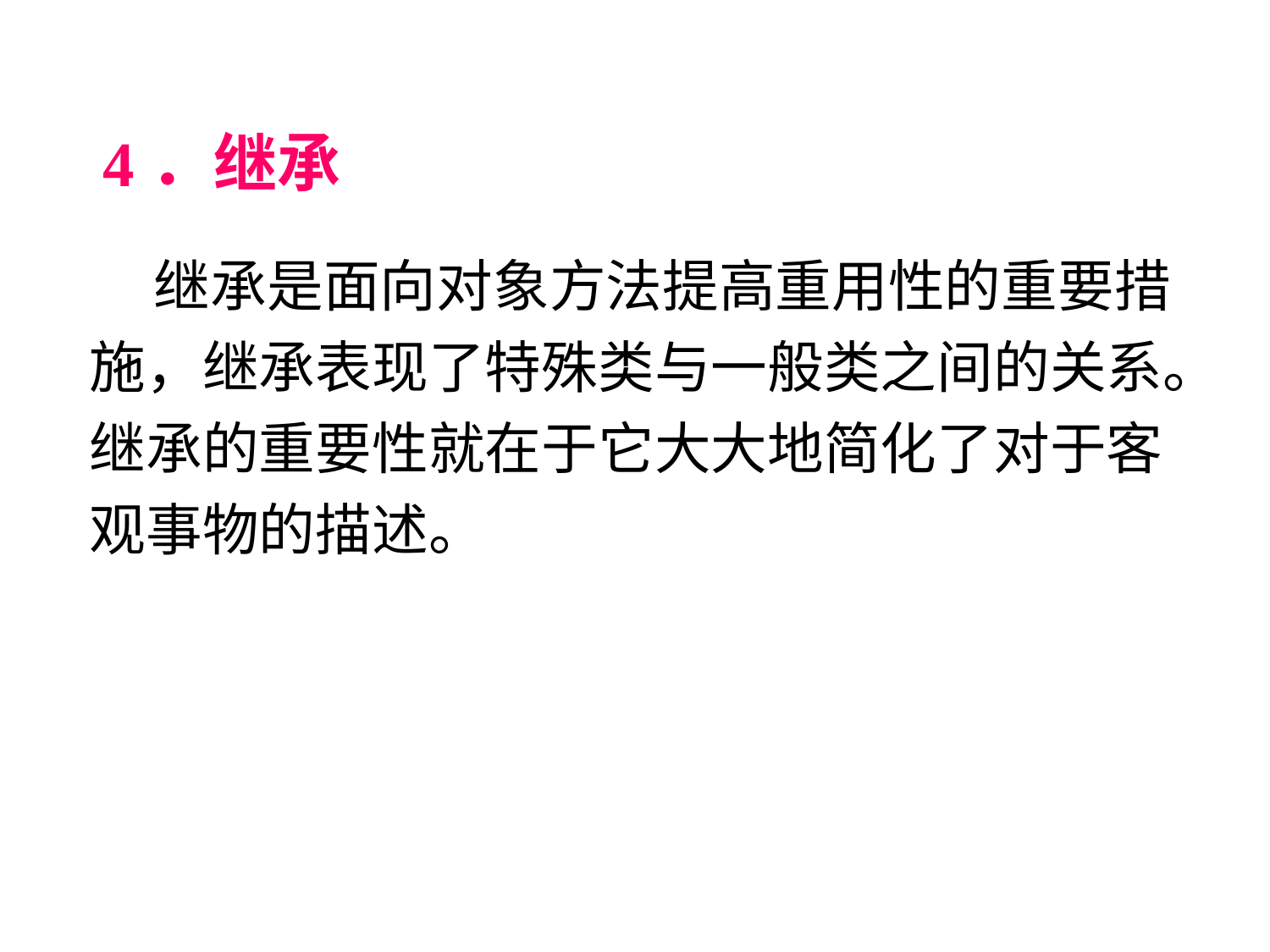

4．继承
    继承是面向对象方法提高重用性的重要措施，继承表现了特殊类与一般类之间的关系。继承的重要性就在于它大大地简化了对于客观事物的描述。